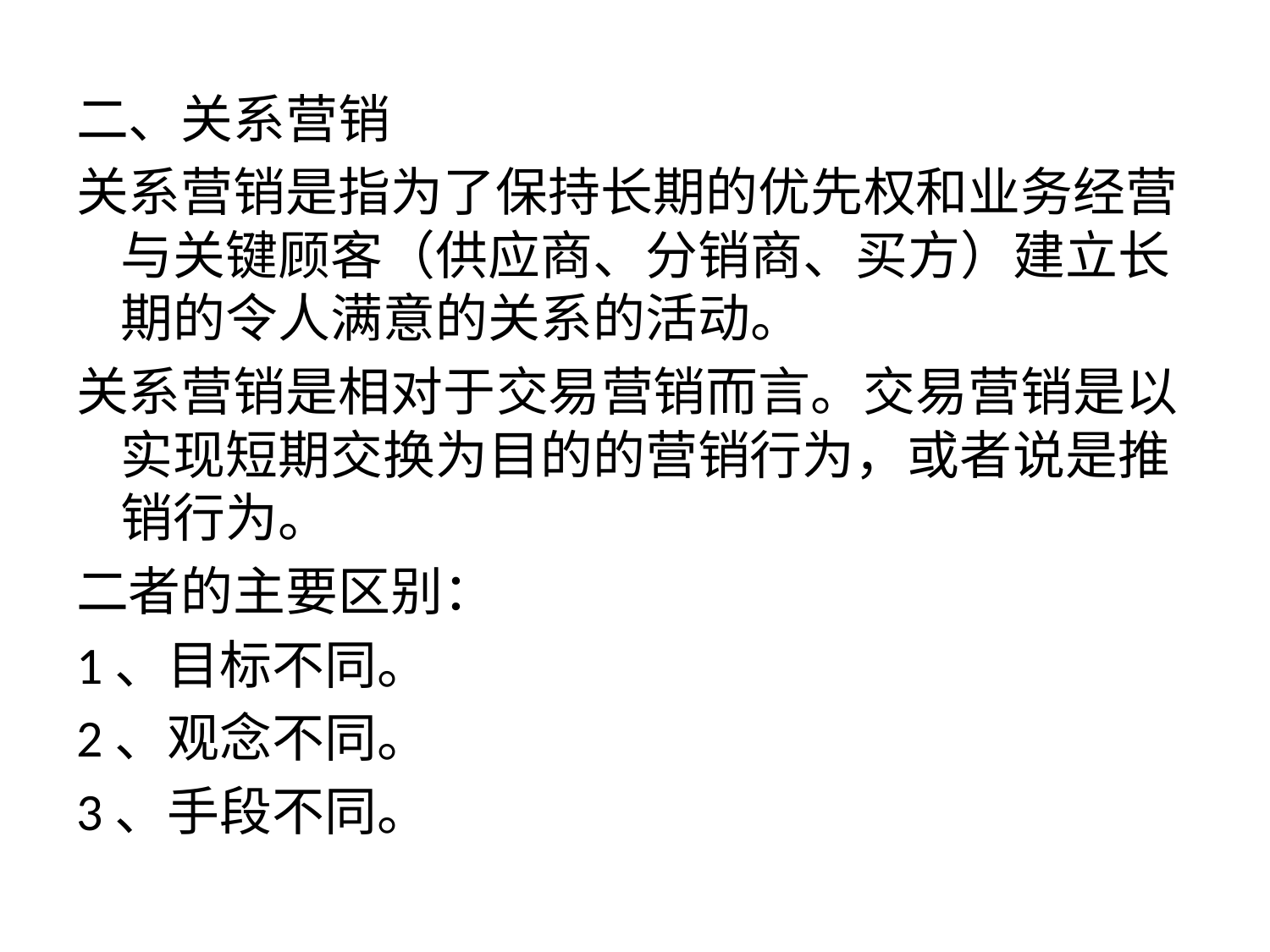

二、关系营销
关系营销是指为了保持长期的优先权和业务经营与关键顾客（供应商、分销商、买方）建立长期的令人满意的关系的活动。
关系营销是相对于交易营销而言。交易营销是以实现短期交换为目的的营销行为，或者说是推销行为。
二者的主要区别：
1、目标不同。
2、观念不同。
3、手段不同。